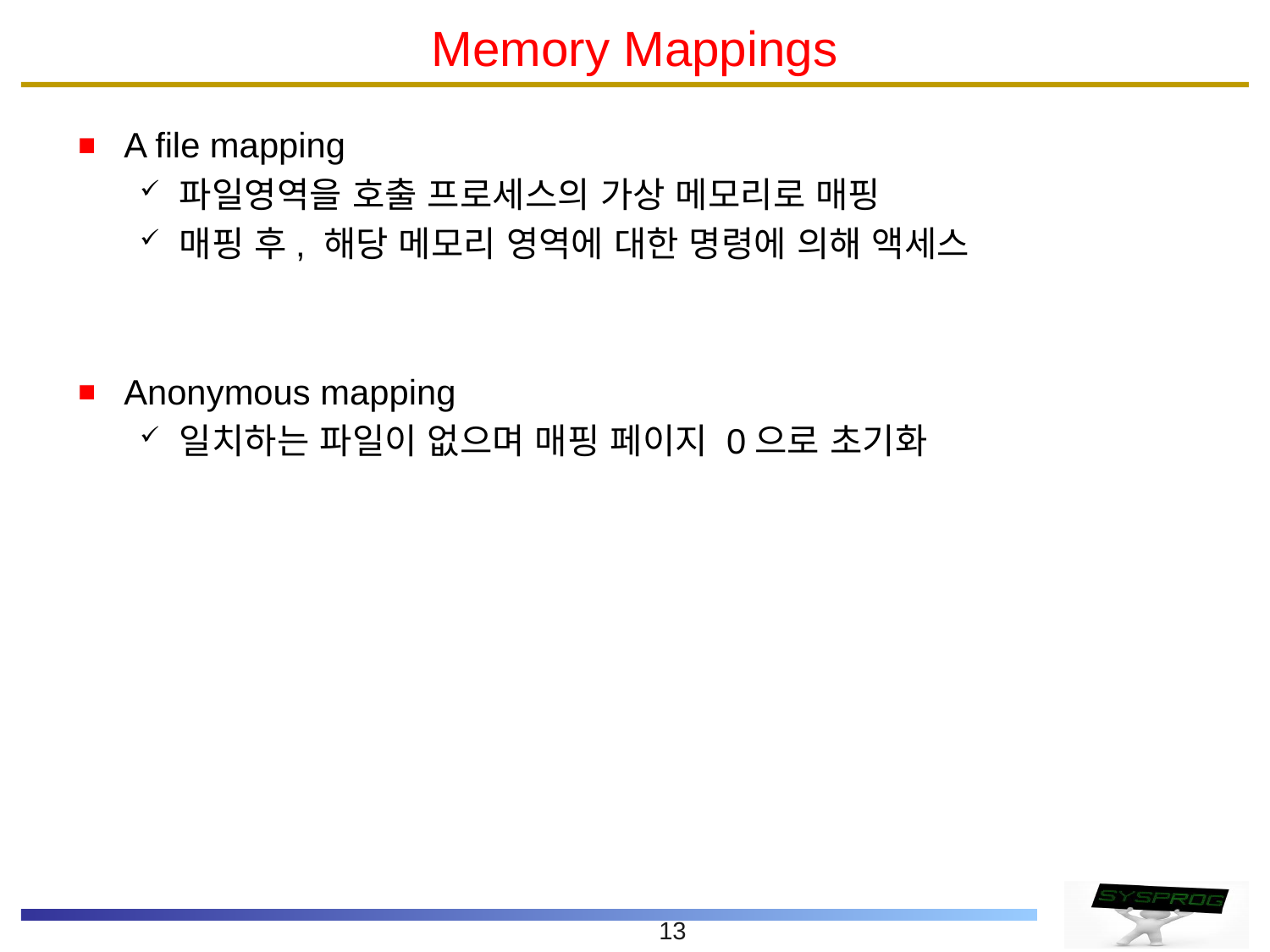

# Memory Mappings
A file mapping
파일영역을 호출 프로세스의 가상 메모리로 매핑
매핑 후, 해당 메모리 영역에 대한 명령에 의해 액세스

Anonymous mapping
일치하는 파일이 없으며 매핑 페이지 0으로 초기화

13